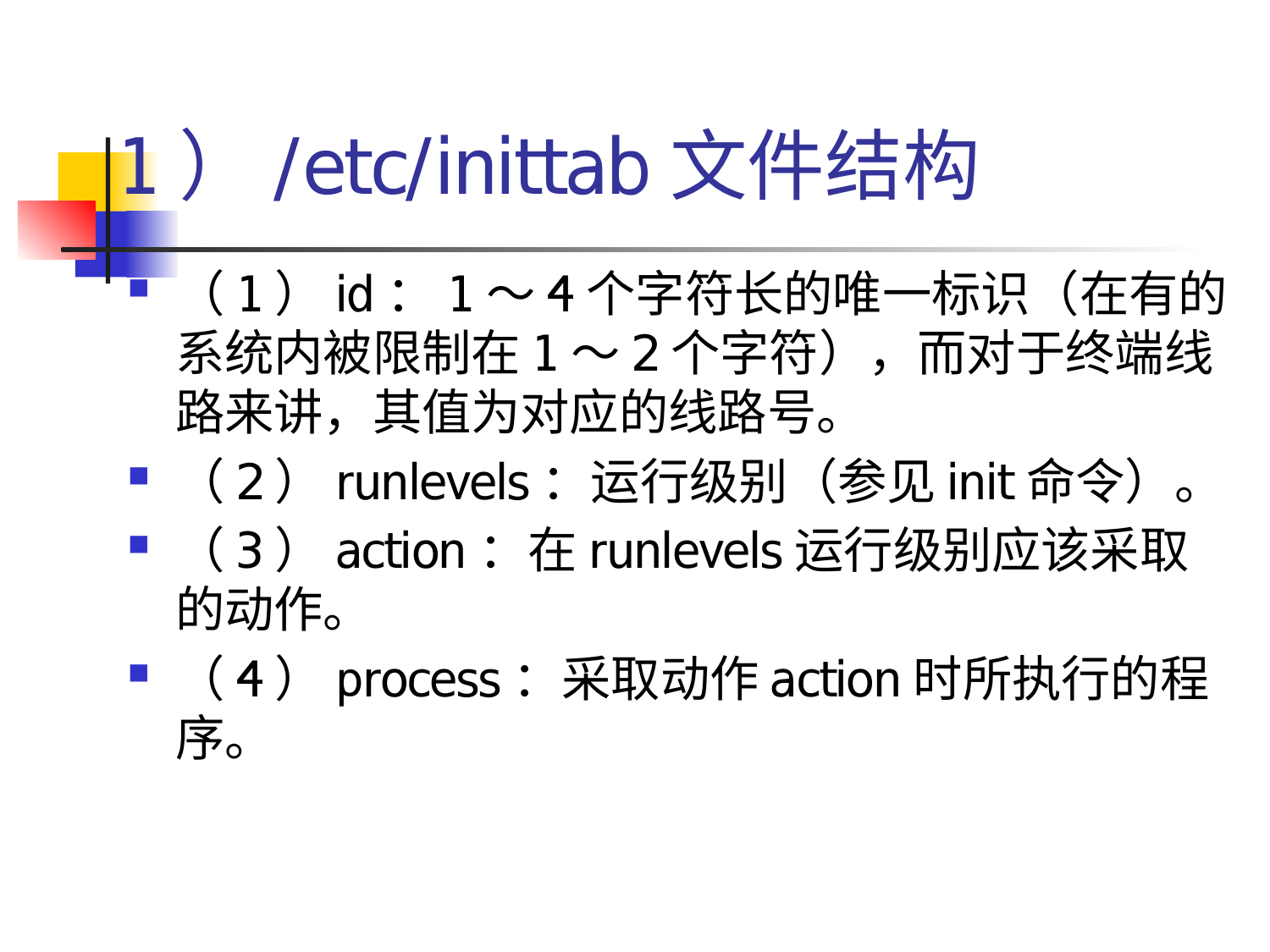

# 1）/etc/inittab文件结构
（1）id：1～4个字符长的唯一标识（在有的系统内被限制在1～2个字符），而对于终端线路来讲，其值为对应的线路号。
（2）runlevels：运行级别（参见init命令）。
（3）action：在runlevels运行级别应该采取的动作。
（4）process：采取动作action时所执行的程序。